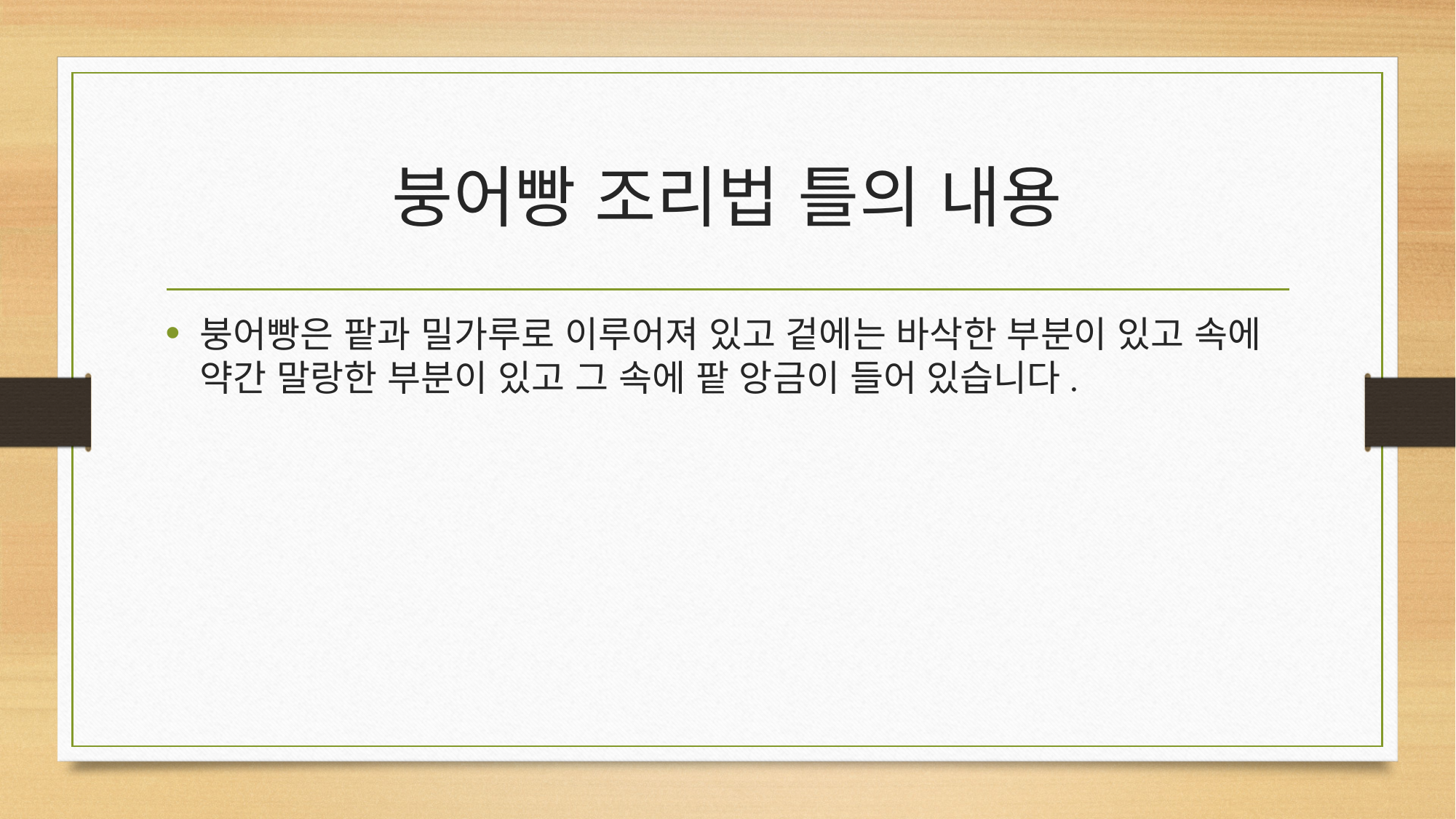

# 붕어빵 조리법 틀의 내용
붕어빵은 팥과 밀가루로 이루어져 있고 겉에는 바삭한 부분이 있고 속에 약간 말랑한 부분이 있고 그 속에 팥 앙금이 들어 있습니다.